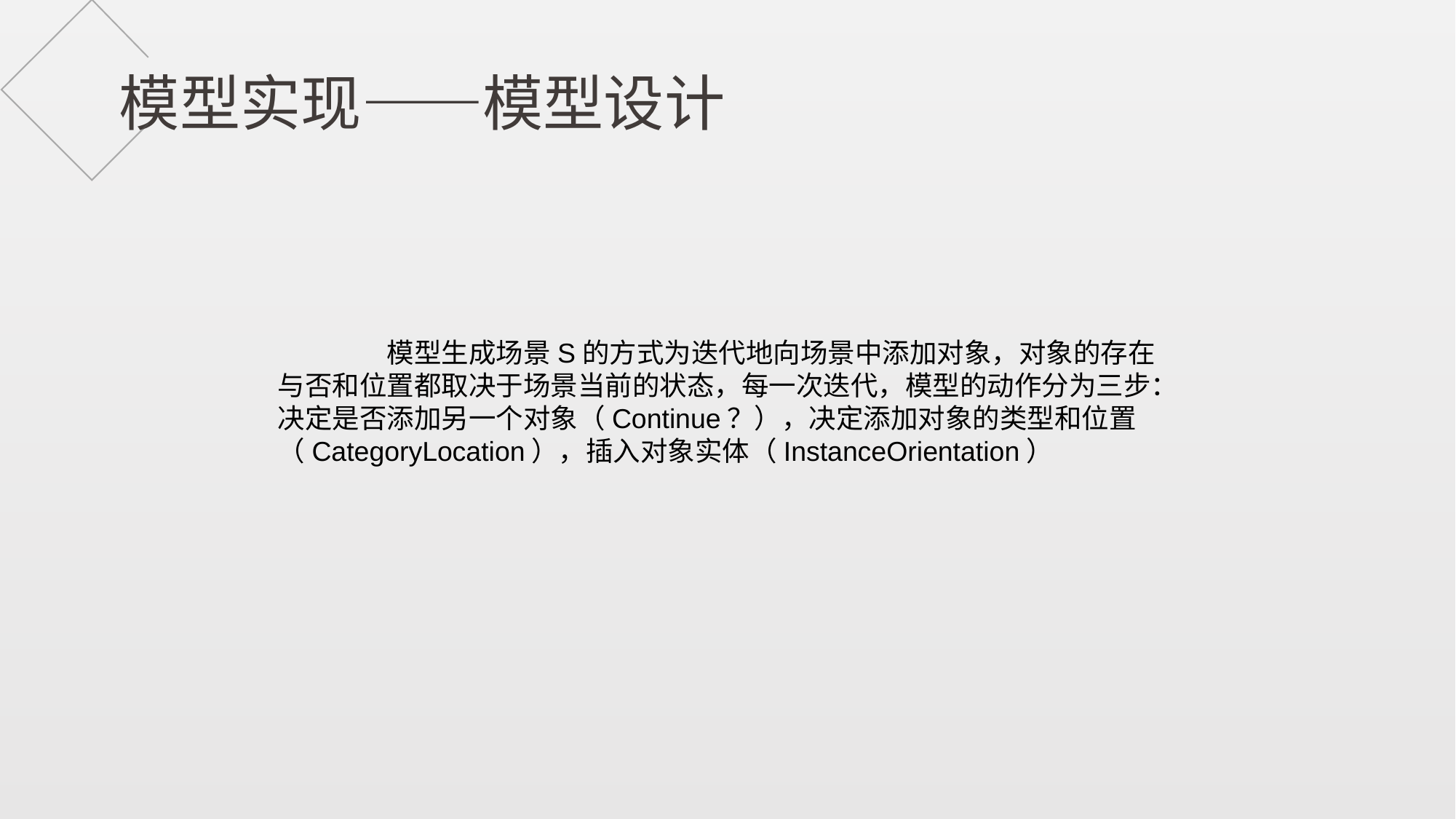

模型实现——模型设计
	模型生成场景S的方式为迭代地向场景中添加对象，对象的存在与否和位置都取决于场景当前的状态，每一次迭代，模型的动作分为三步：决定是否添加另一个对象（Continue？），决定添加对象的类型和位置（CategoryLocation），插入对象实体（InstanceOrientation）